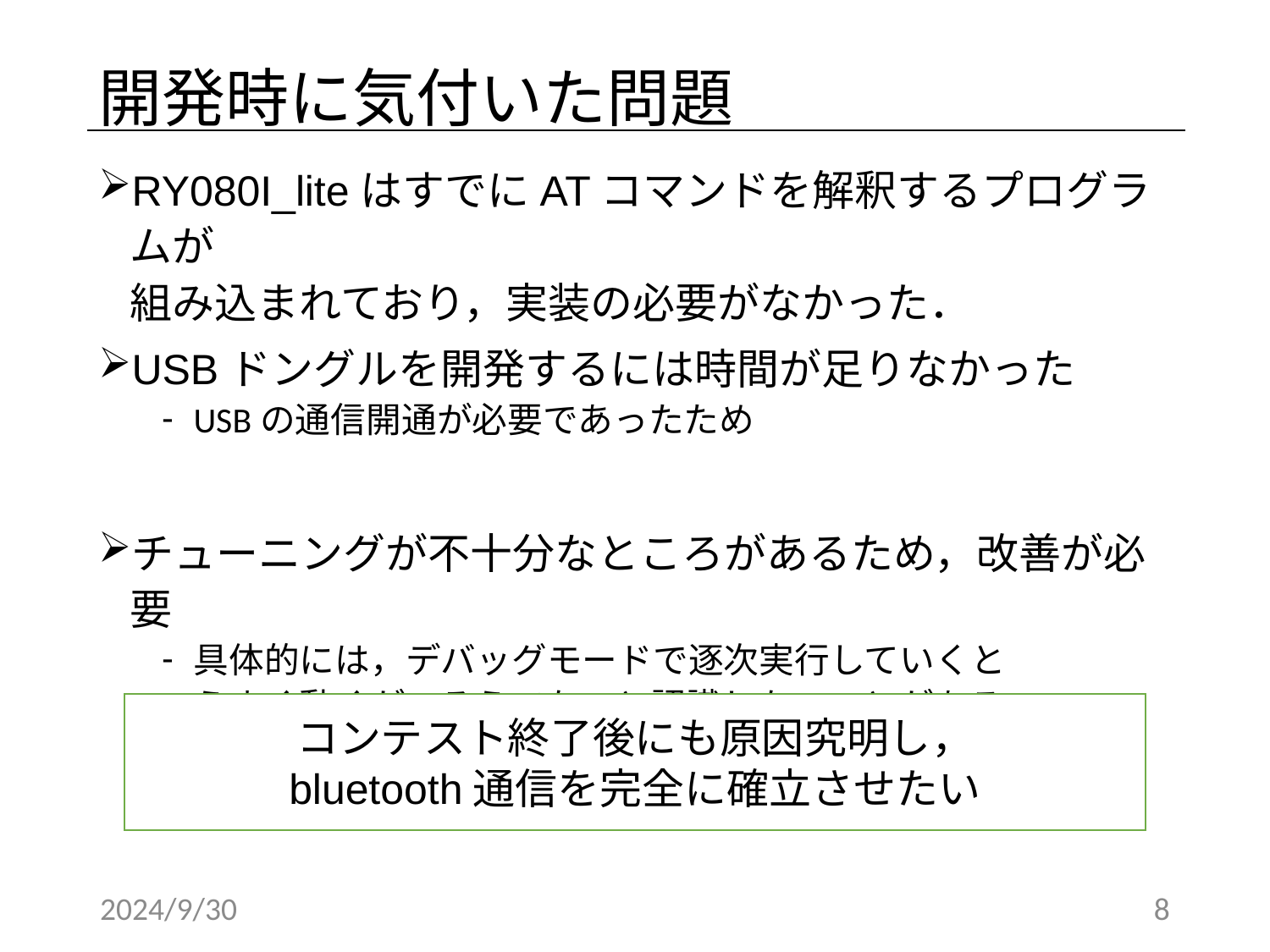

# 開発時に気付いた問題
RY080I_liteはすでにATコマンドを解釈するプログラムが
組み込まれており，実装の必要がなかった．
USBドングルを開発するには時間が足りなかった
USBの通信開通が必要であったため

チューニングが不十分なところがあるため，改善が必要
具体的には，デバッグモードで逐次実行していくと
うまく動くが，そうでないと認識しないことがある

コンテスト終了後にも原因究明し，
bluetooth通信を完全に確立させたい
2024/9/30
8